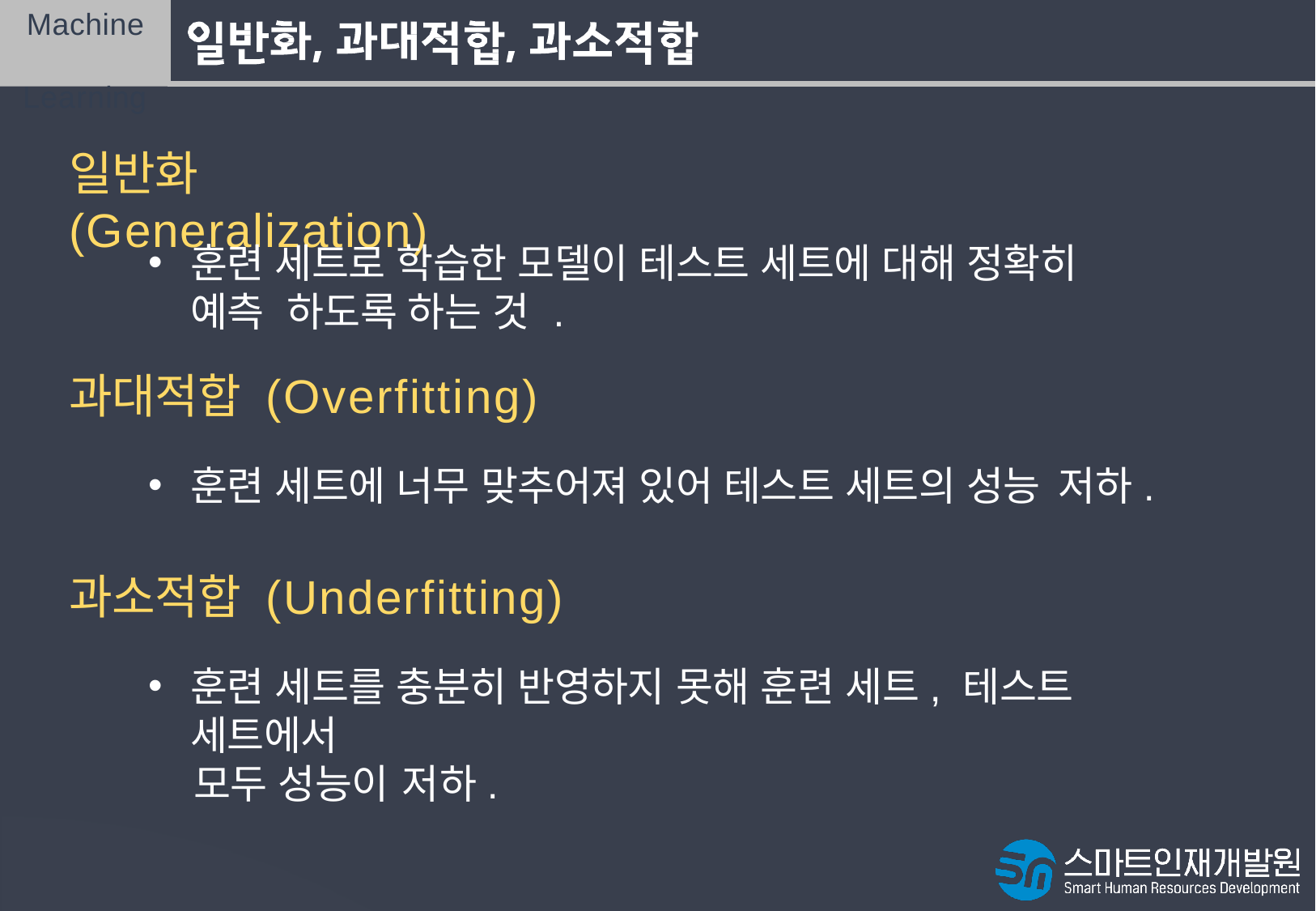

Machine  Learning

# 일반화 (Generalization)
훈련 세트로 학습한 모델이 테스트 세트에 대해 정확히 예측  하도록 하는 것 .
과대적합 (Overfitting)
훈련 세트에 너무 맞추어져 있어 테스트 세트의 성능 저하.

과소적합 (Underfitting)
훈련 세트를 충분히 반영하지 못해 훈련 세트, 테스트 세트에서
모두 성능이 저하.